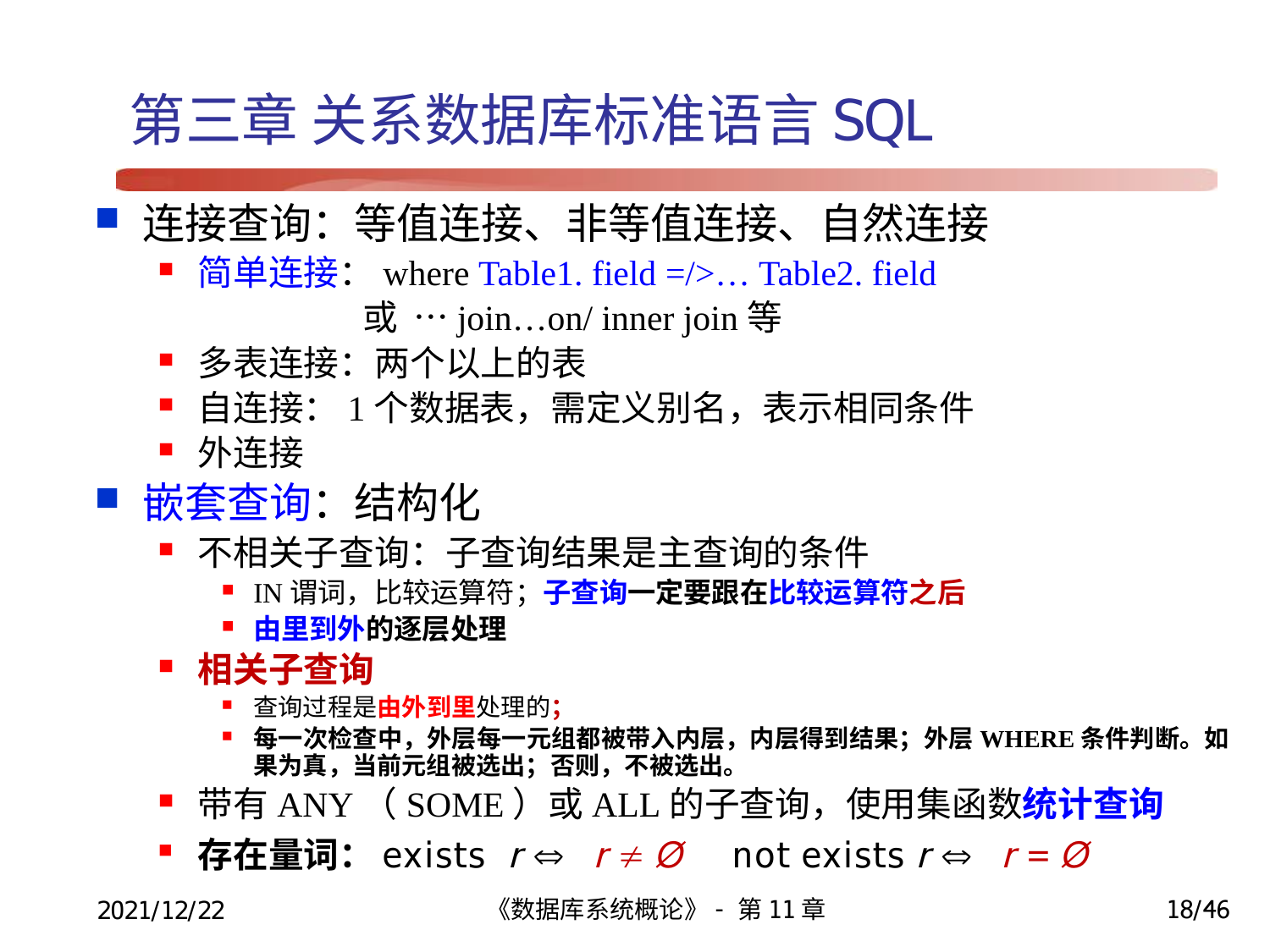

# 第三章 关系数据库标准语言SQL
连接查询：等值连接、非等值连接、自然连接
简单连接：where Table1. field =/>… Table2. field
                         或  …join…on/ inner join等
多表连接：两个以上的表
自连接：1个数据表，需定义别名，表示相同条件
外连接
嵌套查询：结构化
不相关子查询：子查询结果是主查询的条件
IN谓词，比较运算符；子查询一定要跟在比较运算符之后
由里到外的逐层处理
相关子查询
查询过程是由外到里处理的；
每一次检查中，外层每一元组都被带入内层，内层得到结果；外层WHERE条件判断。如果为真，当前元组被选出；否则，不被选出。
带有ANY（SOME）或ALL的子查询，使用集函数统计查询
存在量词：exists  r ⇔  r ≠ Ø     not exists r ⇔  r = Ø

《数据库系统概论》- 第11章
18/46
2021/12/22